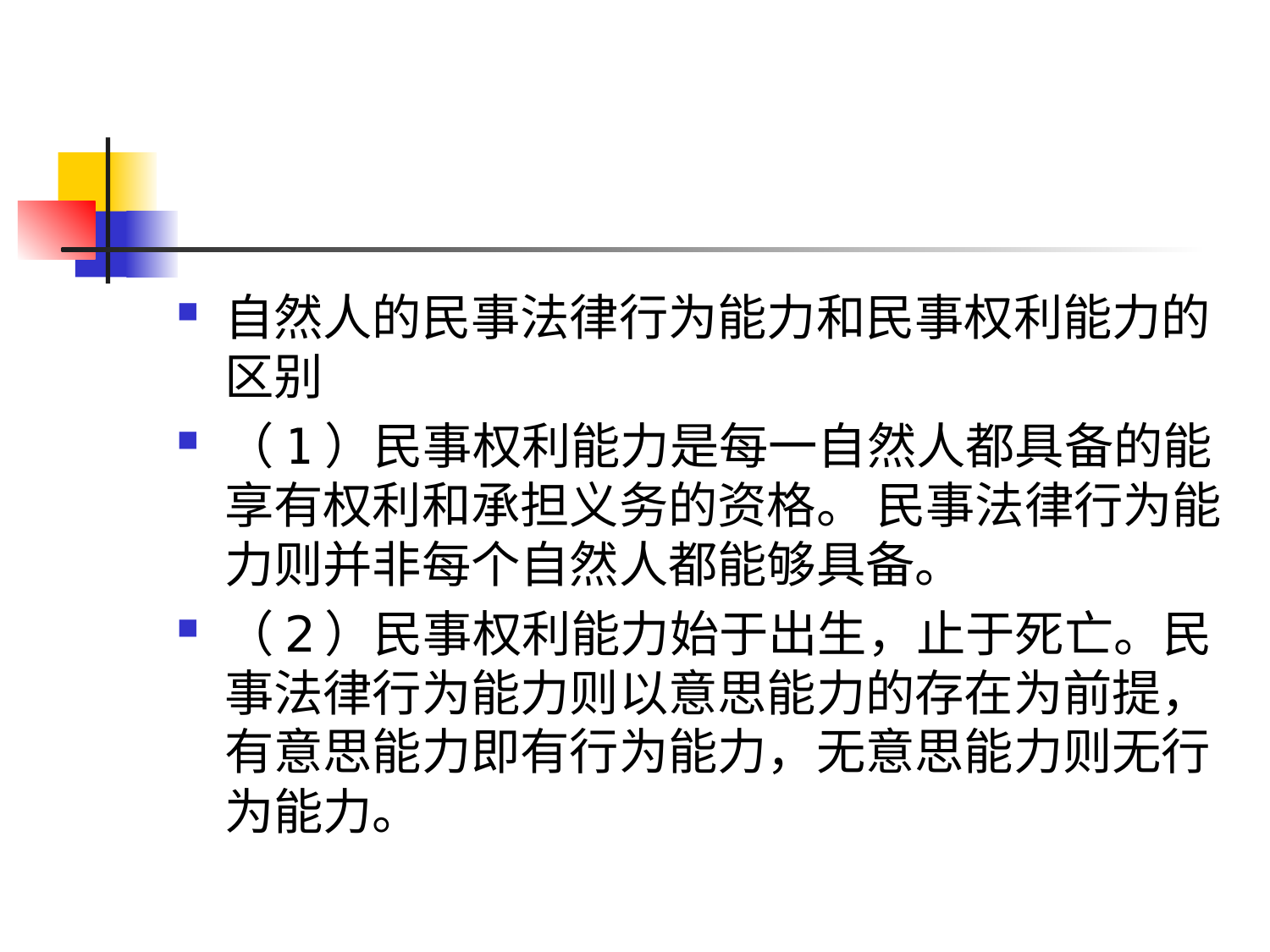

#
自然人的民事法律行为能力和民事权利能力的区别
（1）民事权利能力是每一自然人都具备的能享有权利和承担义务的资格。 民事法律行为能力则并非每个自然人都能够具备。
（2）民事权利能力始于出生，止于死亡。民事法律行为能力则以意思能力的存在为前提，有意思能力即有行为能力，无意思能力则无行为能力。